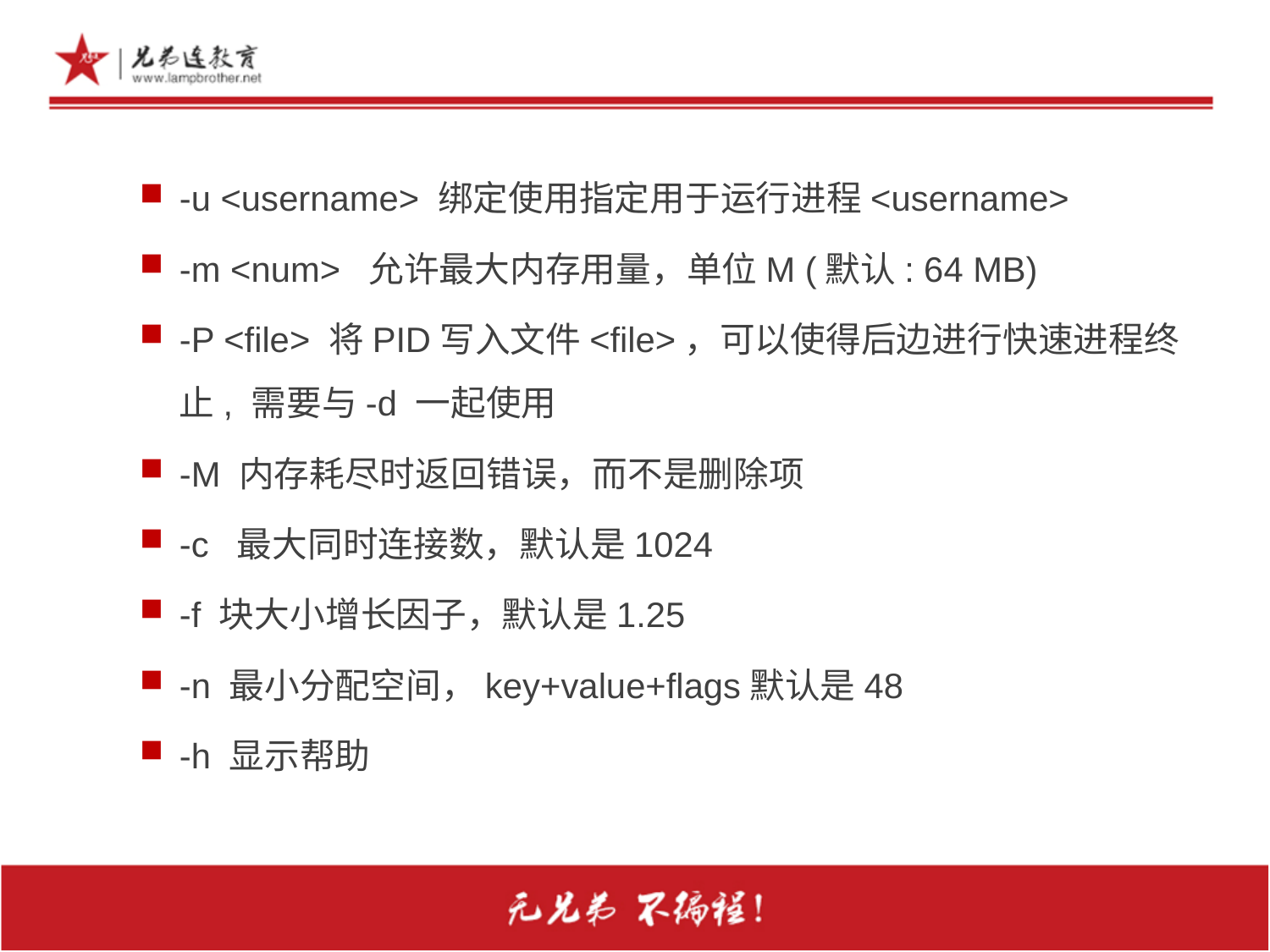

-u <username> 绑定使用指定用于运行进程<username>
-m <num>  允许最大内存用量，单位M (默认: 64 MB)
-P <file> 将PID写入文件<file>，可以使得后边进行快速进程终止, 需要与-d 一起使用
-M 内存耗尽时返回错误，而不是删除项
-c  最大同时连接数，默认是1024
-f 块大小增长因子，默认是1.25
-n 最小分配空间，key+value+flags默认是48
-h 显示帮助